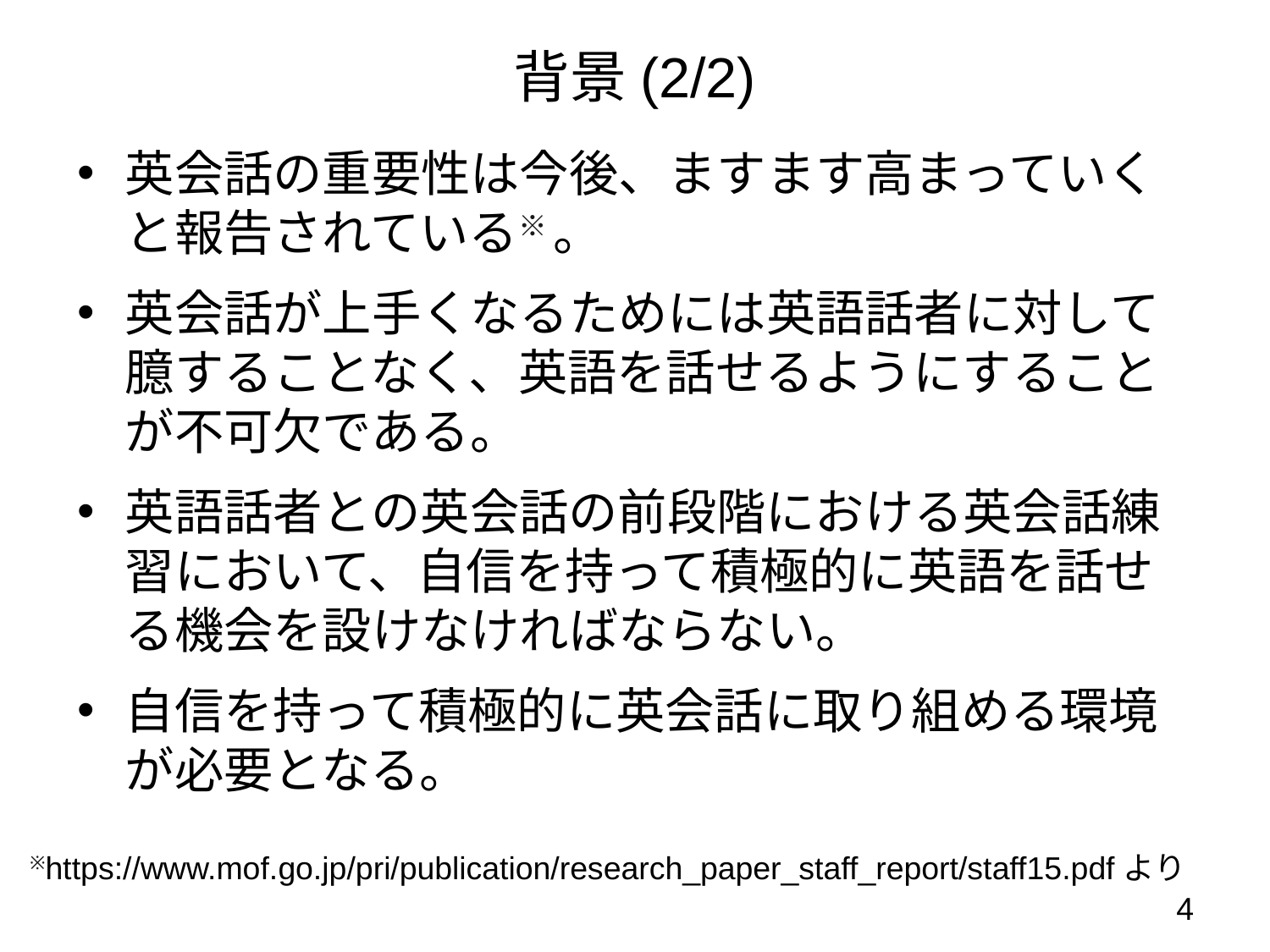

# 背景(2/2)
英会話の重要性は今後、ますます高まっていくと報告されている※ 。
英会話が上手くなるためには英語話者に対して臆することなく、英語を話せるようにすることが不可欠である。
英語話者との英会話の前段階における英会話練習において、自信を持って積極的に英語を話せる機会を設けなければならない。
自信を持って積極的に英会話に取り組める環境が必要となる。
※https://www.mof.go.jp/pri/publication/research_paper_staff_report/staff15.pdfより
4